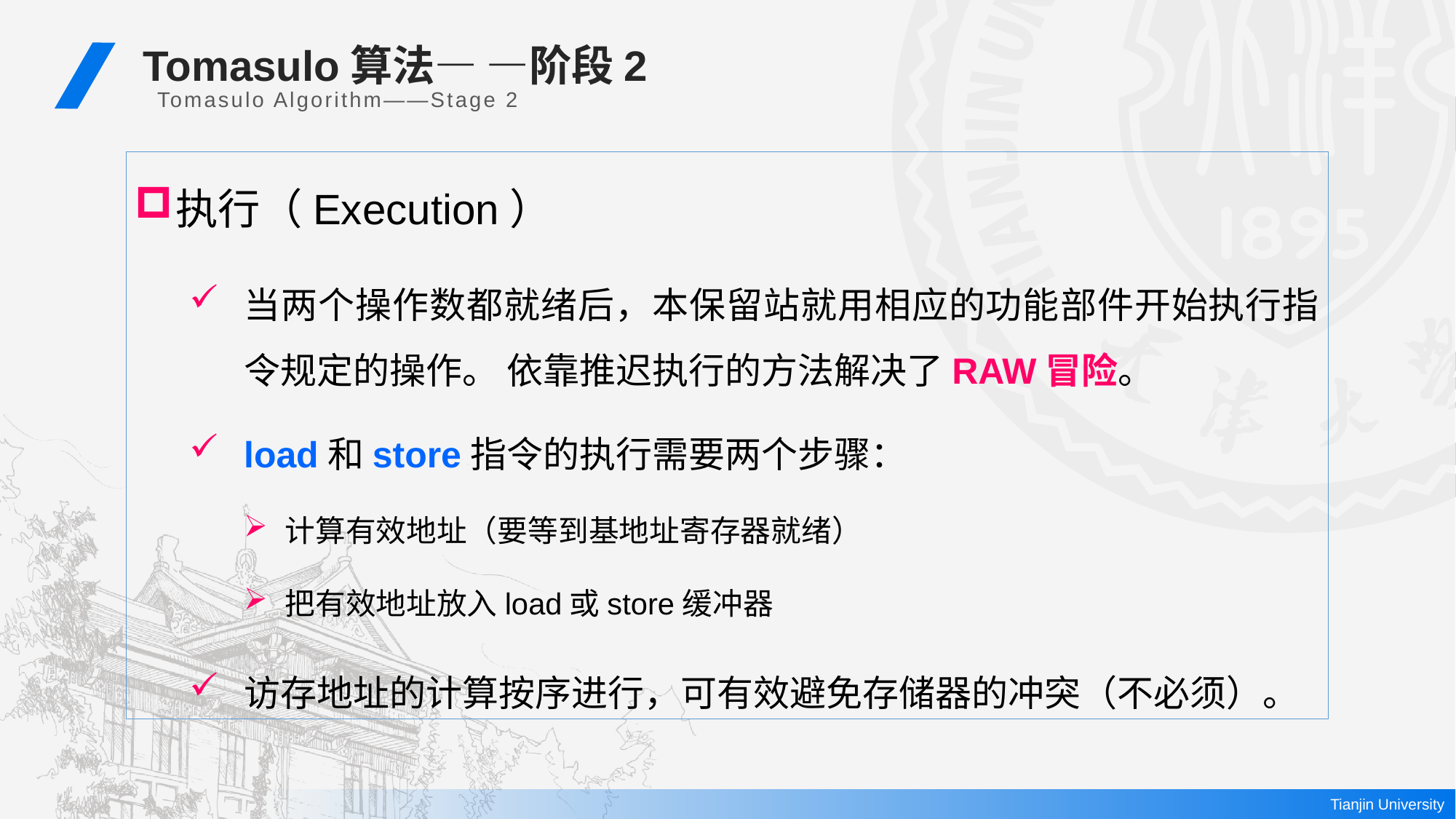

Tomasulo算法— —阶段2
Tomasulo Algorithm——Stage 2
执行（Execution）
当两个操作数都就绪后，本保留站就用相应的功能部件开始执行指令规定的操作。 依靠推迟执行的方法解决了RAW冒险。
load和store指令的执行需要两个步骤：
计算有效地址（要等到基地址寄存器就绪）
把有效地址放入load或store缓冲器
访存地址的计算按序进行，可有效避免存储器的冲突（不必须）。